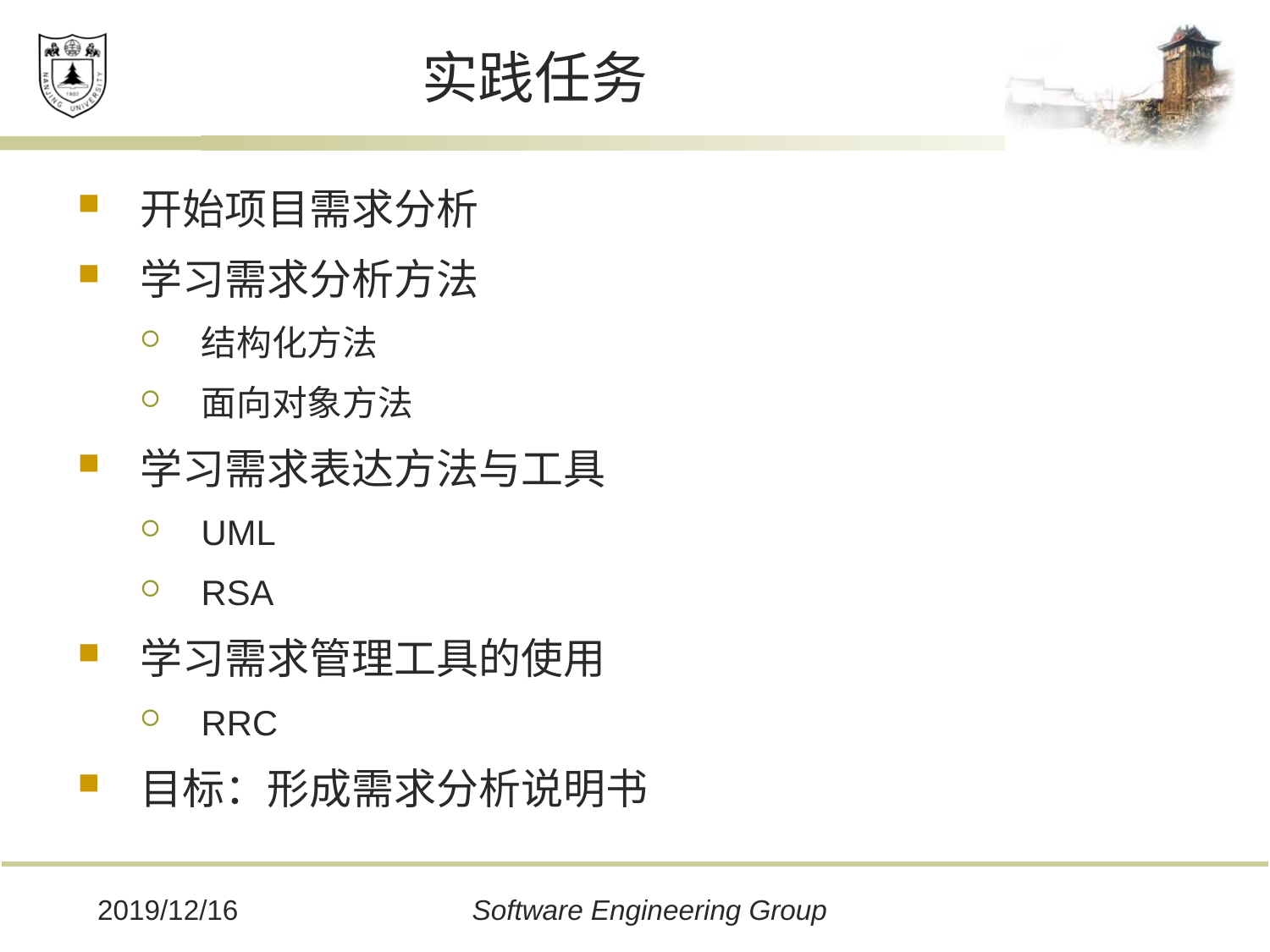

# 实践任务
开始项目需求分析
学习需求分析方法
结构化方法
面向对象方法
学习需求表达方法与工具
UML
RSA
学习需求管理工具的使用
RRC
目标：形成需求分析说明书
2019/12/16
Software Engineering Group